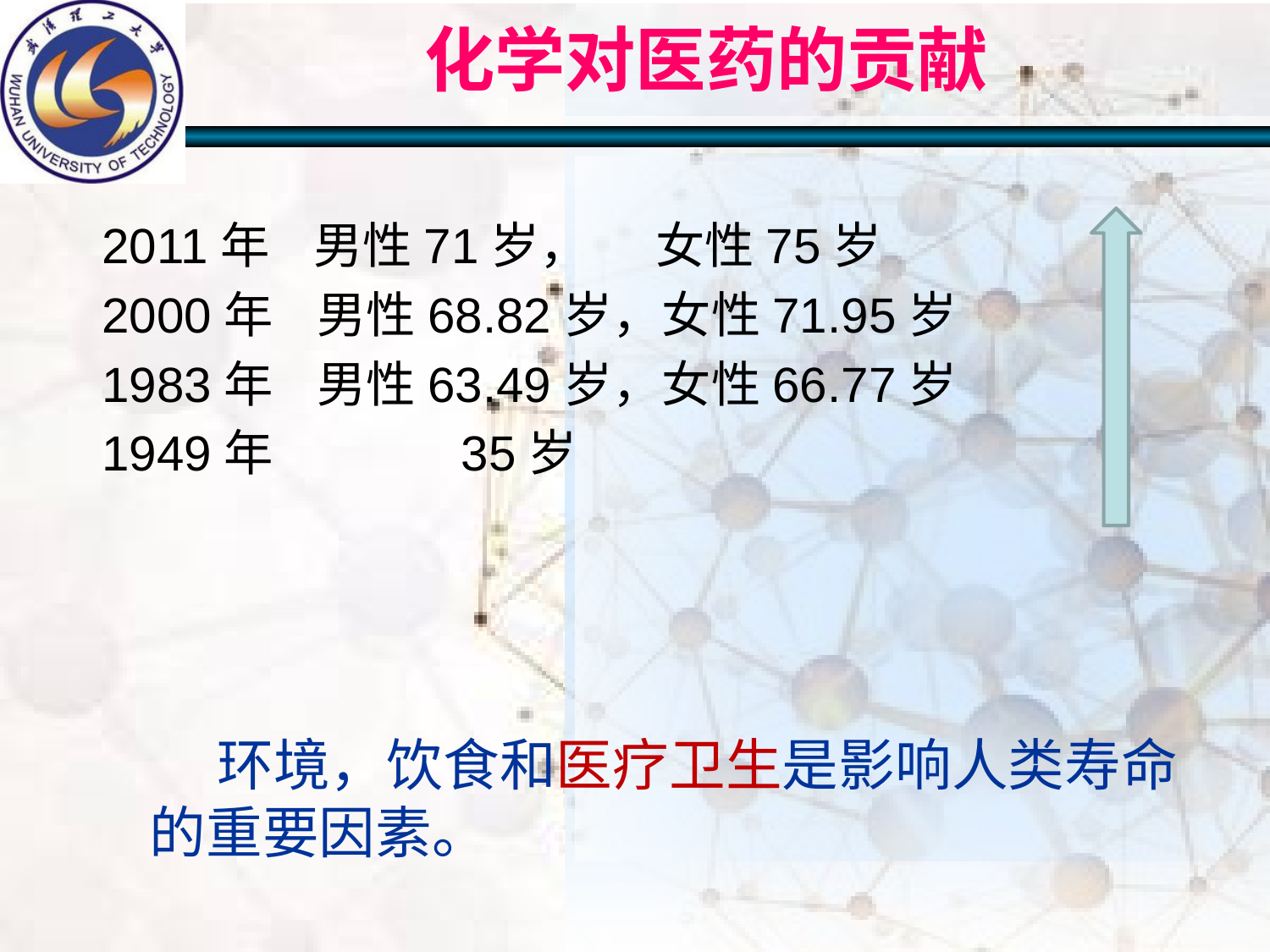

# 化学对医药的贡献
2011年    男性71岁，      女性75岁
2000年    男性68.82岁，女性71.95岁
1983年    男性63.49岁，女性66.77岁
1949年                35岁

        环境，饮食和医疗卫生是影响人类寿命的重要因素。